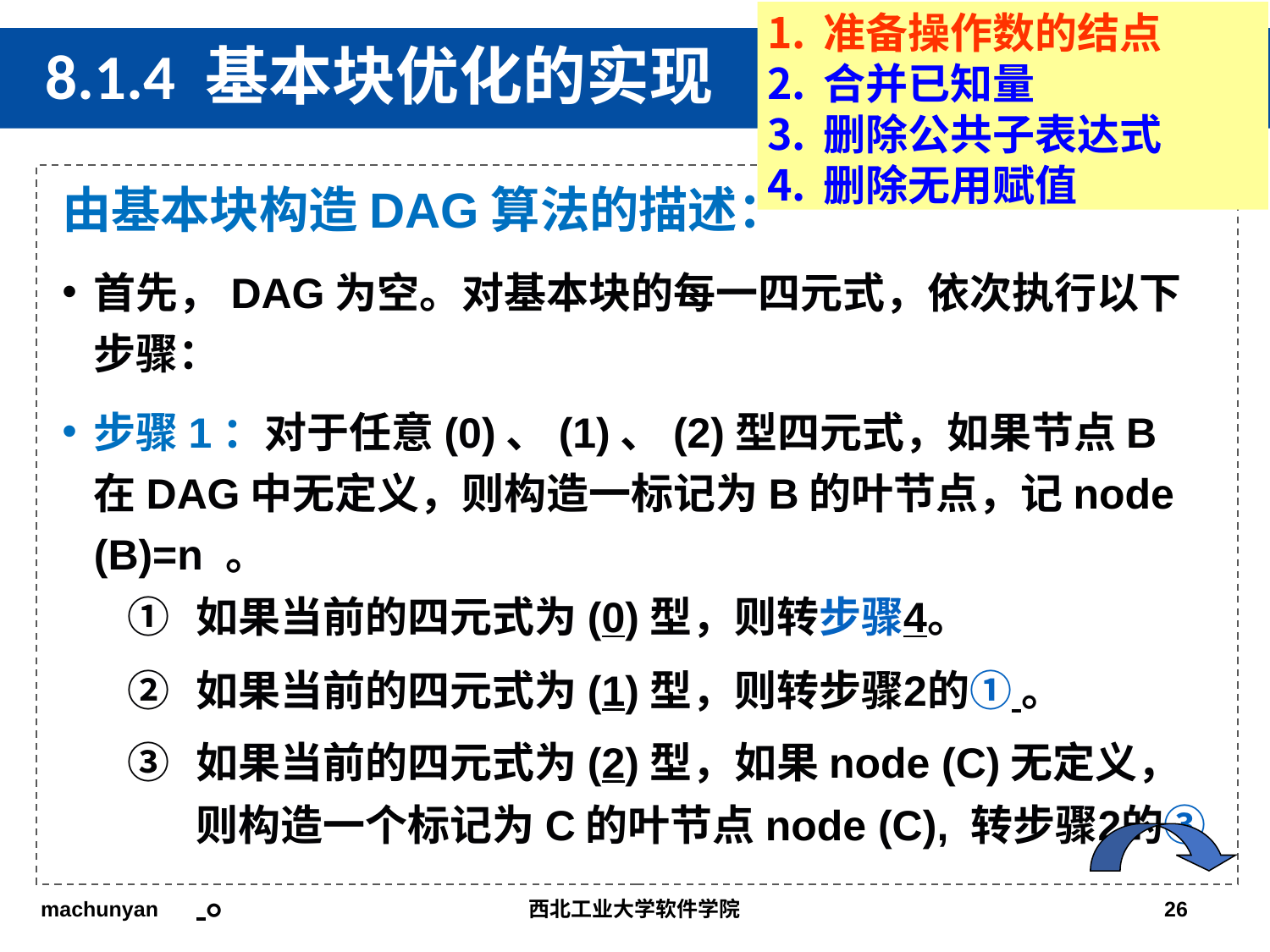

准备操作数的结点
合并已知量
删除公共子表达式
删除无用赋值
8.1.4 基本块优化的实现
由基本块构造DAG算法的描述：
首先，DAG为空。对基本块的每一四元式，依次执行以下步骤：
步骤1：对于任意(0)、(1)、(2)型四元式，如果节点B在DAG中无定义，则构造一标记为B的叶节点，记node (B)=n 。
如果当前的四元式为(0)型，则转步骤4。
如果当前的四元式为(1)型，则转步骤2的① 。
如果当前的四元式为(2)型，如果node (C)无定义，则构造一个标记为C的叶节点node (C), 转步骤2的③ 。